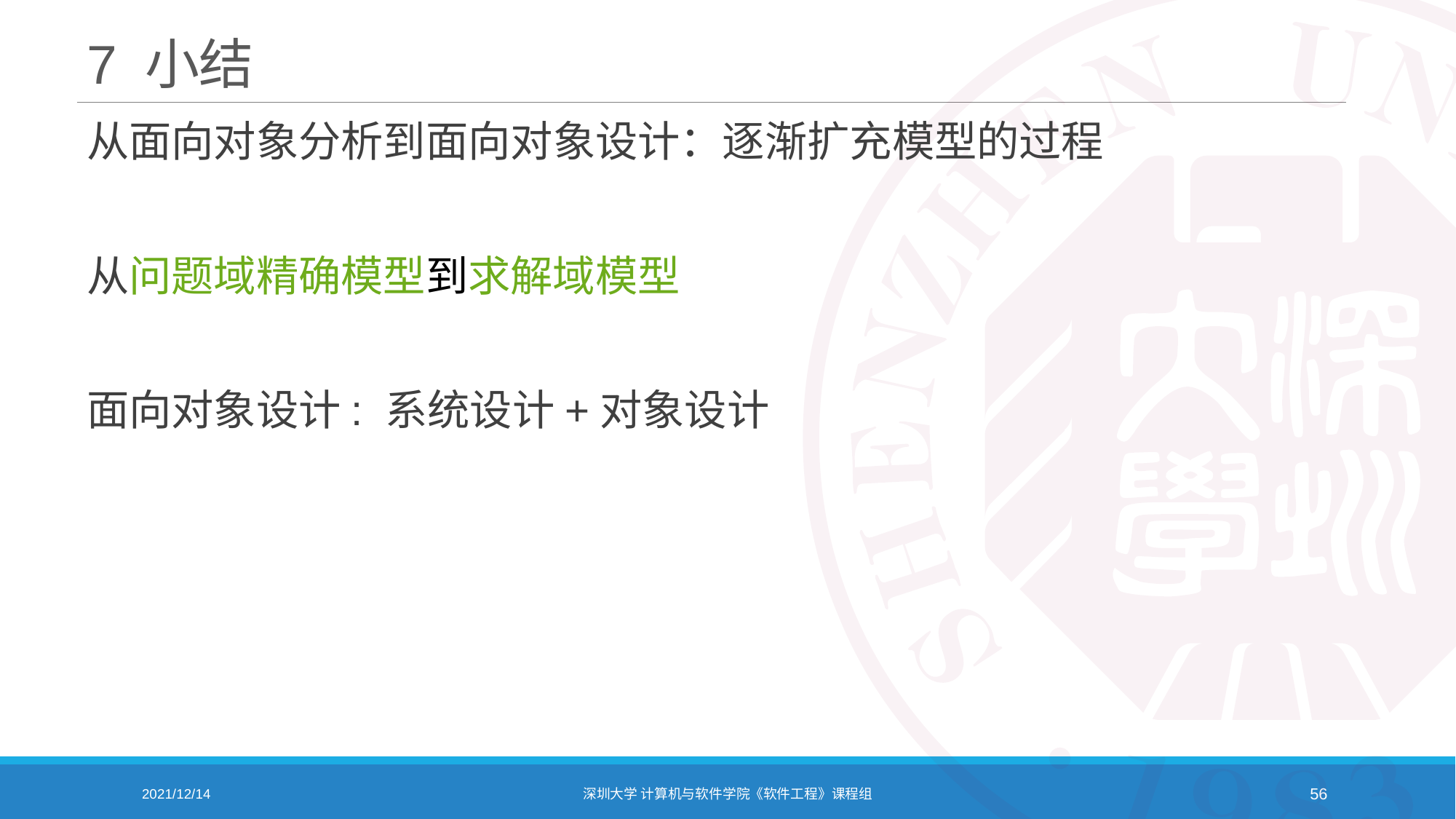

# 7 小结
从面向对象分析到面向对象设计：逐渐扩充模型的过程

从问题域精确模型到求解域模型

面向对象设计: 系统设计+对象设计

2021/12/14
深圳大学 计算机与软件学院《软件工程》课程组
56